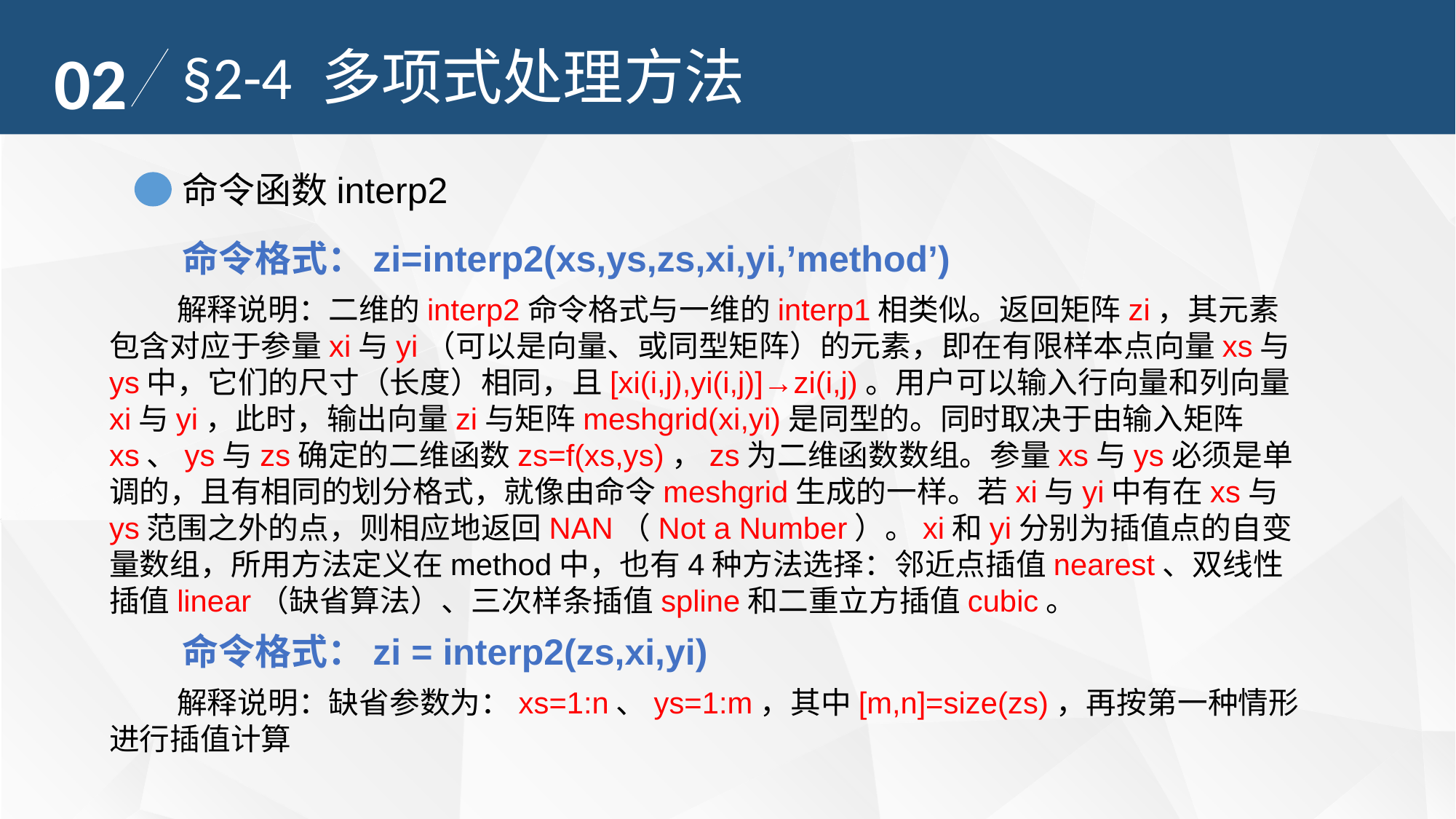

02
§2-4 多项式处理方法
命令函数interp2

命令格式：zi=interp2(xs,ys,zs,xi,yi,’method’)
         解释说明：二维的interp2命令格式与一维的interp1相类似。返回矩阵zi，其元素包含对应于参量xi与yi（可以是向量、或同型矩阵）的元素，即在有限样本点向量xs与ys中，它们的尺寸（长度）相同，且[xi(i,j),yi(i,j)]→zi(i,j)。用户可以输入行向量和列向量xi与yi，此时，输出向量zi与矩阵meshgrid(xi,yi)是同型的。同时取决于由输入矩阵xs、ys与zs确定的二维函数zs=f(xs,ys)，zs为二维函数数组。参量xs与ys必须是单调的，且有相同的划分格式，就像由命令meshgrid生成的一样。若xi与yi中有在xs与ys范围之外的点，则相应地返回NAN（Not a Number）。xi和yi分别为插值点的自变量数组，所用方法定义在method中，也有4种方法选择：邻近点插值nearest、双线性插值linear（缺省算法）、三次样条插值spline和二重立方插值cubic。
命令格式：zi = interp2(zs,xi,yi)
         解释说明：缺省参数为：xs=1:n、ys=1:m，其中[m,n]=size(zs)，再按第一种情形进行插值计算